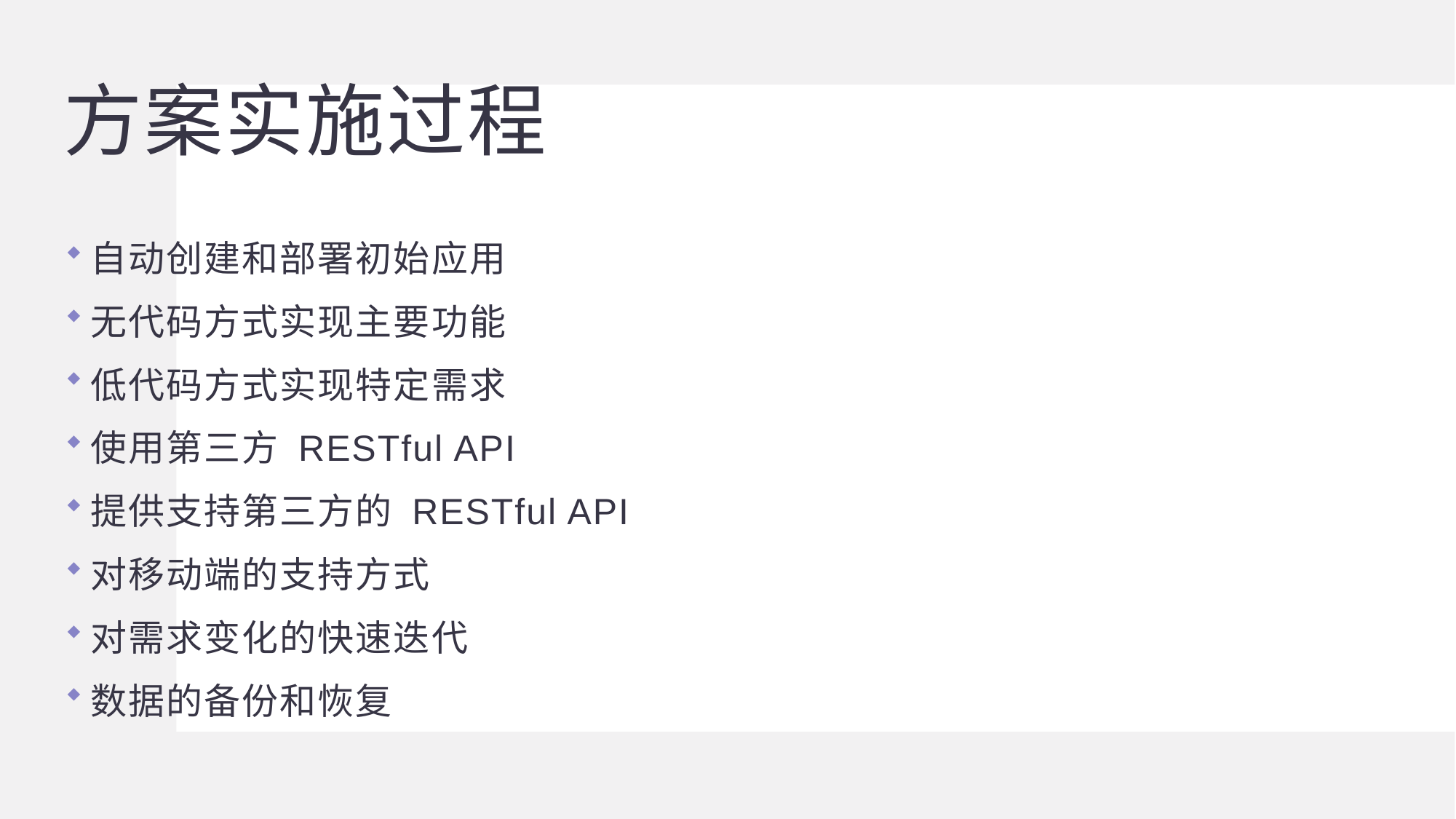

# 方案实施过程
自动创建和部署初始应用
无代码方式实现主要功能
低代码方式实现特定需求
使用第三方 RESTful API
提供支持第三方的 RESTful API
对移动端的支持方式
对需求变化的快速迭代
数据的备份和恢复